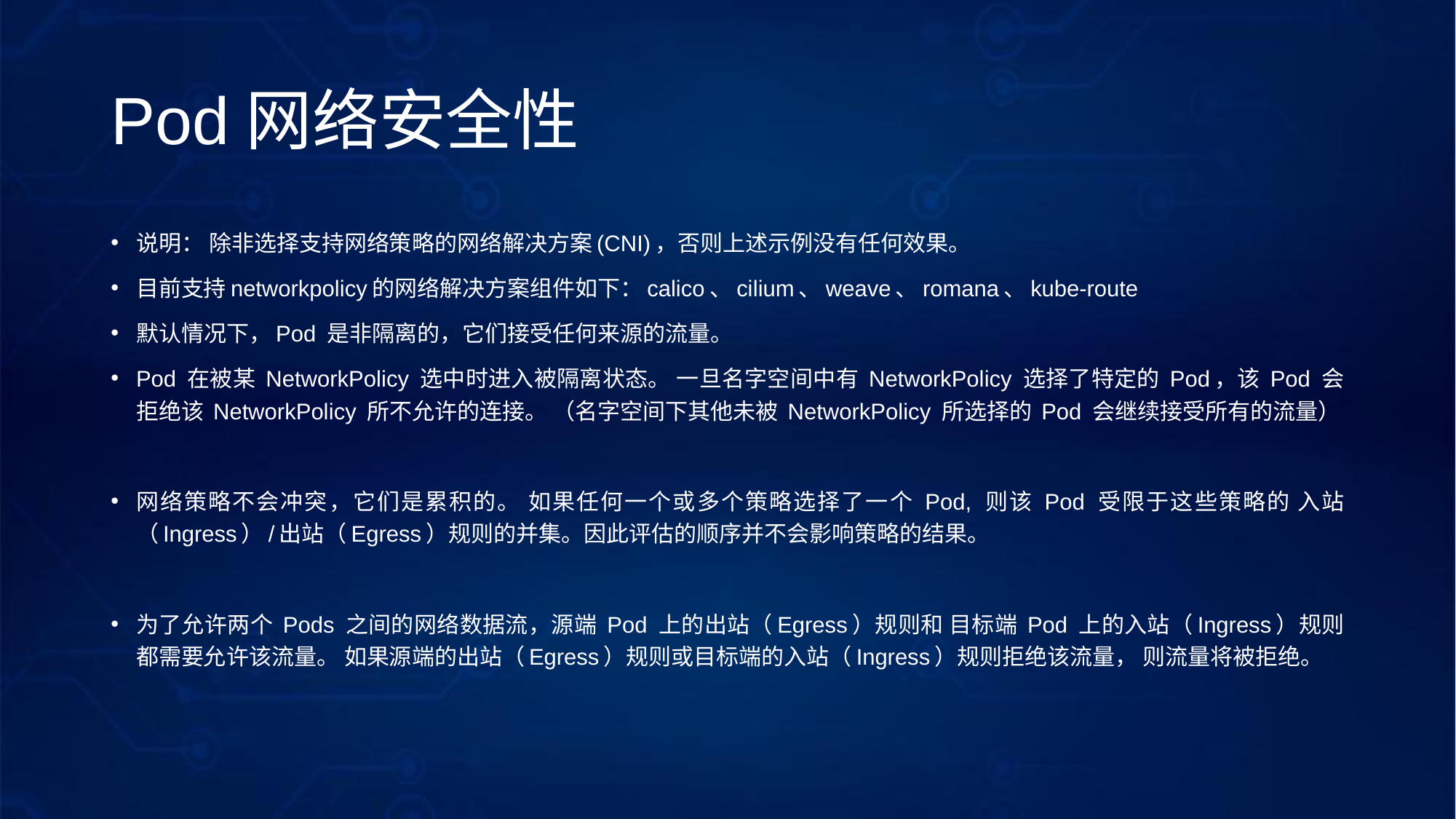

# Pod网络安全性
说明： 除非选择支持网络策略的网络解决方案(CNI)，否则上述示例没有任何效果。
目前支持networkpolicy的网络解决方案组件如下：calico、cilium、weave、romana、kube-route
默认情况下，Pod 是非隔离的，它们接受任何来源的流量。
Pod 在被某 NetworkPolicy 选中时进入被隔离状态。 一旦名字空间中有 NetworkPolicy 选择了特定的 Pod，该 Pod 会拒绝该 NetworkPolicy 所不允许的连接。 （名字空间下其他未被 NetworkPolicy 所选择的 Pod 会继续接受所有的流量）

网络策略不会冲突，它们是累积的。 如果任何一个或多个策略选择了一个 Pod, 则该 Pod 受限于这些策略的 入站（Ingress）/出站（Egress）规则的并集。因此评估的顺序并不会影响策略的结果。

为了允许两个 Pods 之间的网络数据流，源端 Pod 上的出站（Egress）规则和 目标端 Pod 上的入站（Ingress）规则都需要允许该流量。 如果源端的出站（Egress）规则或目标端的入站（Ingress）规则拒绝该流量， 则流量将被拒绝。